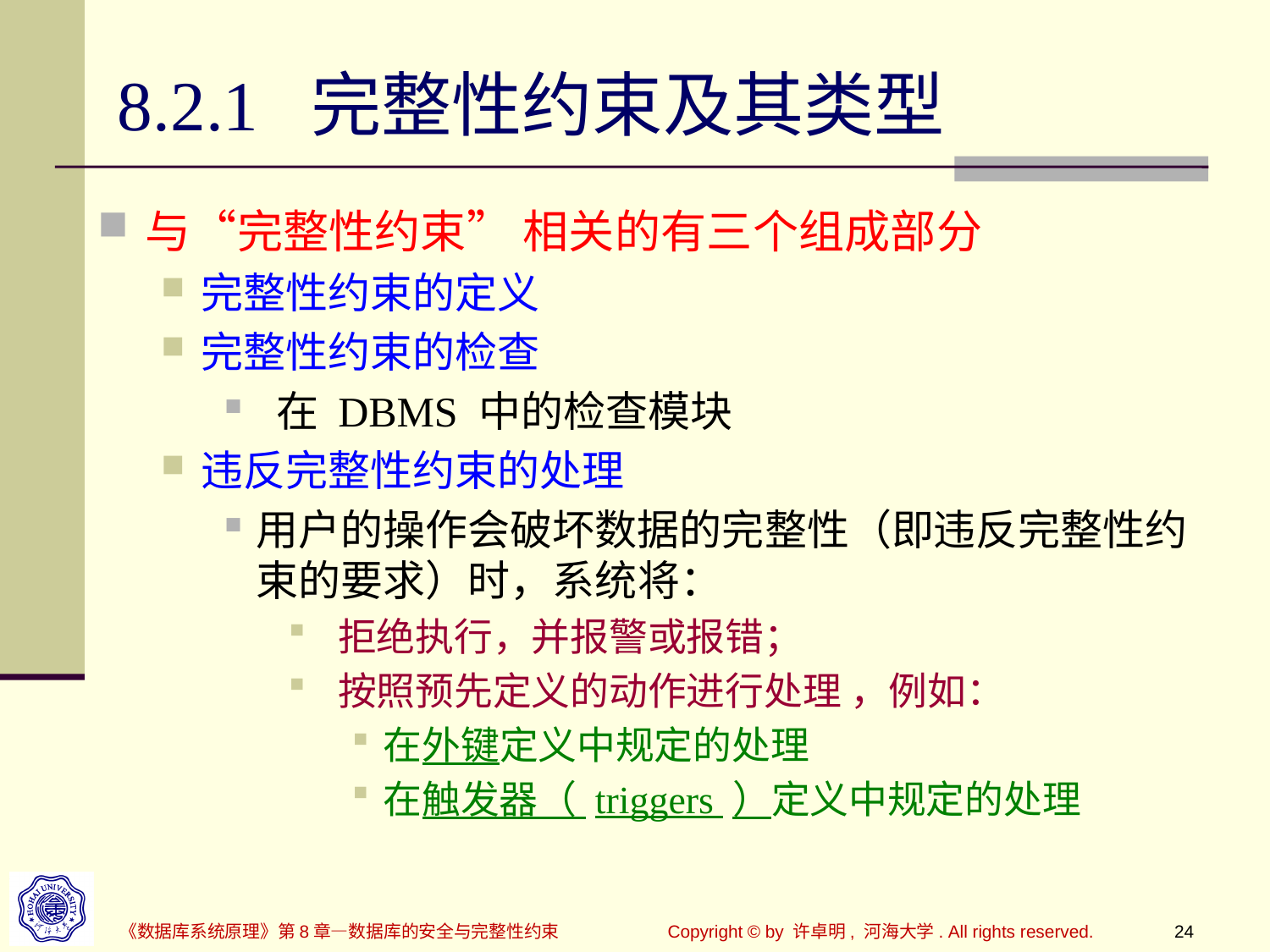

# 8.2.1  完整性约束及其类型
与“完整性约束” 相关的有三个组成部分
完整性约束的定义
完整性约束的检查
 在 DBMS 中的检查模块
违反完整性约束的处理
用户的操作会破坏数据的完整性（即违反完整性约束的要求）时，系统将：
 拒绝执行，并报警或报错；
 按照预先定义的动作进行处理 ，例如：
在外键定义中规定的处理
在触发器（ triggers ）定义中规定的处理
《数据库系统原理》第8章—数据库的安全与完整性约束
Copyright © by 许卓明, 河海大学. All rights reserved.
24